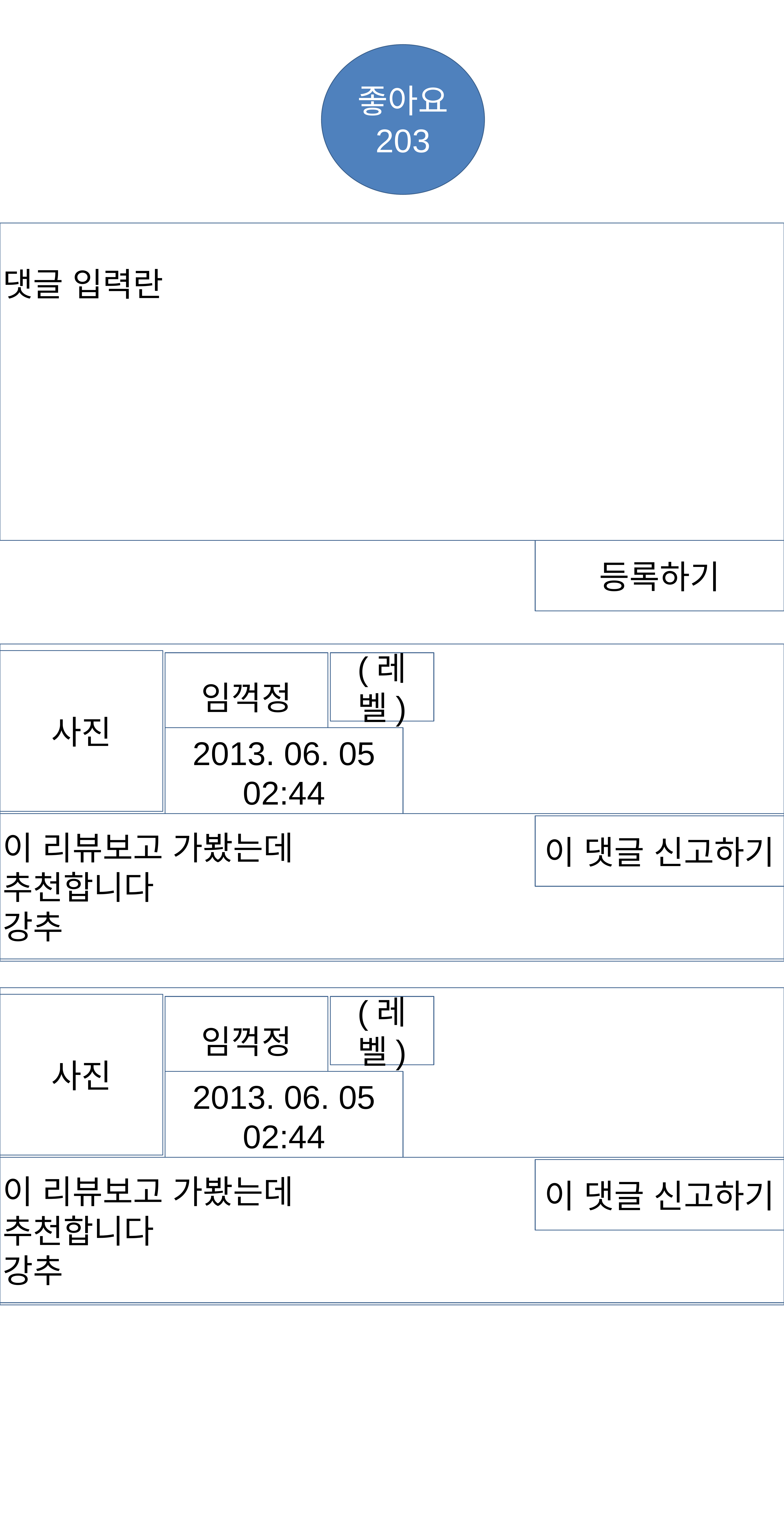

좋아요
203
댓글 입력란

등록하기

사진
임꺽정
(레벨)
2013. 06. 05 02:44
이 리뷰보고 가봤는데
추천합니다
강추
이 댓글 신고하기

사진
임꺽정
(레벨)
2013. 06. 05 02:44
이 리뷰보고 가봤는데
추천합니다
강추
이 댓글 신고하기